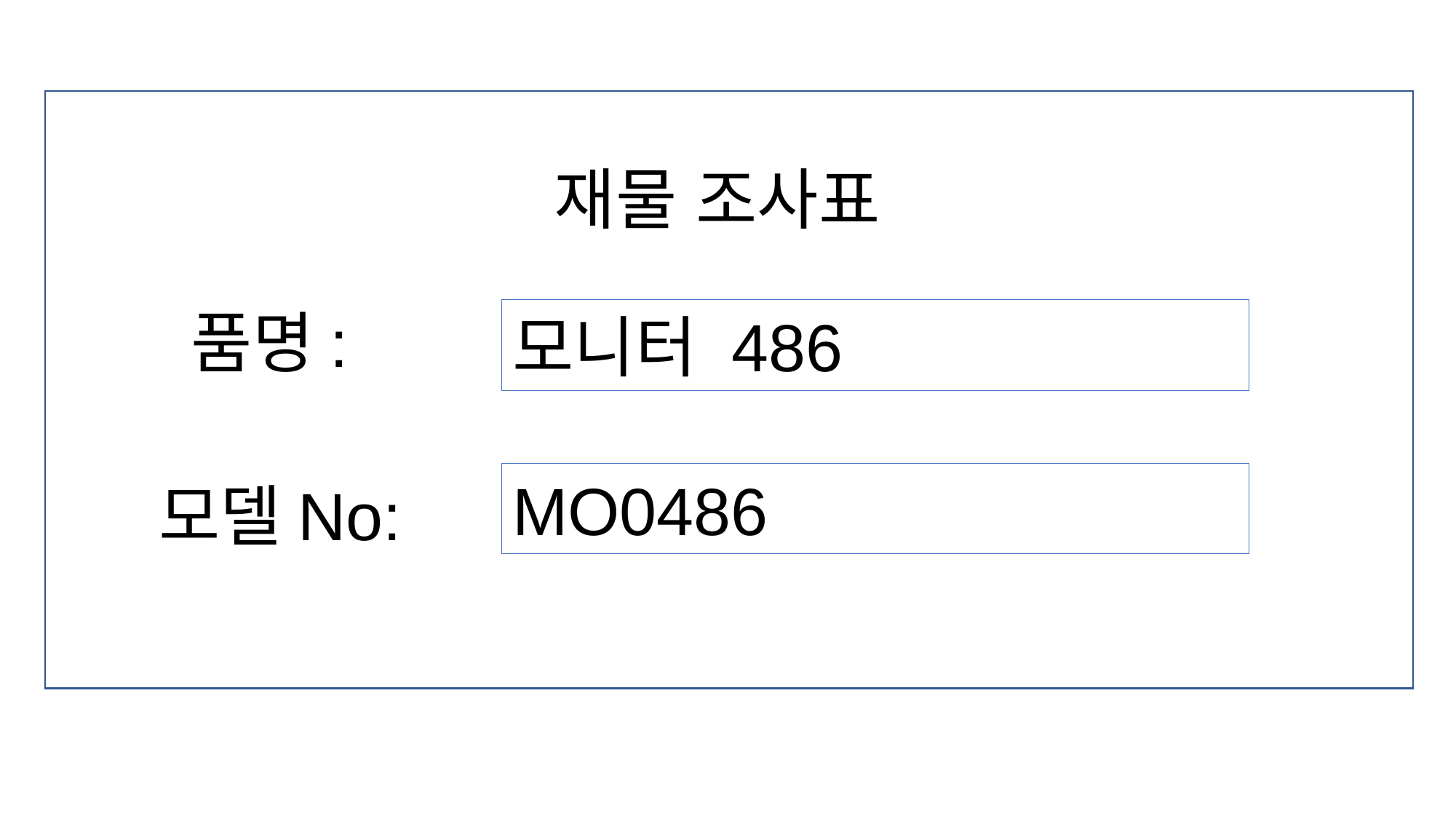

재물 조사표
품명:
모니터 486
MO0486
모델No: